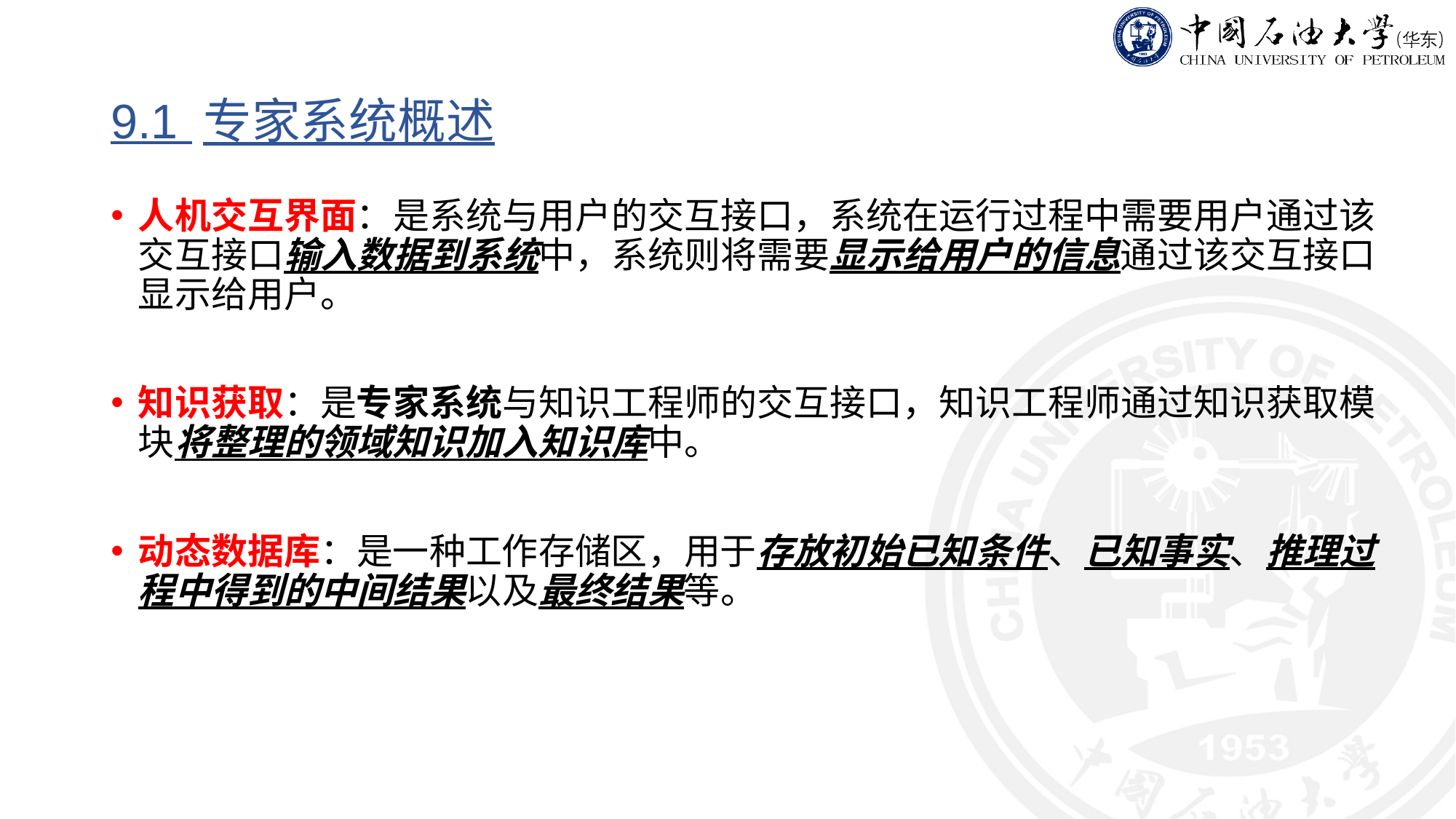

# 9.1 专家系统概述
人机交互界面：是系统与用户的交互接口，系统在运行过程中需要用户通过该交互接口输入数据到系统中，系统则将需要显示给用户的信息通过该交互接口显示给用户。

知识获取：是专家系统与知识工程师的交互接口，知识工程师通过知识获取模块将整理的领域知识加入知识库中。

动态数据库：是一种工作存储区，用于存放初始已知条件、已知事实、推理过程中得到的中间结果以及最终结果等。